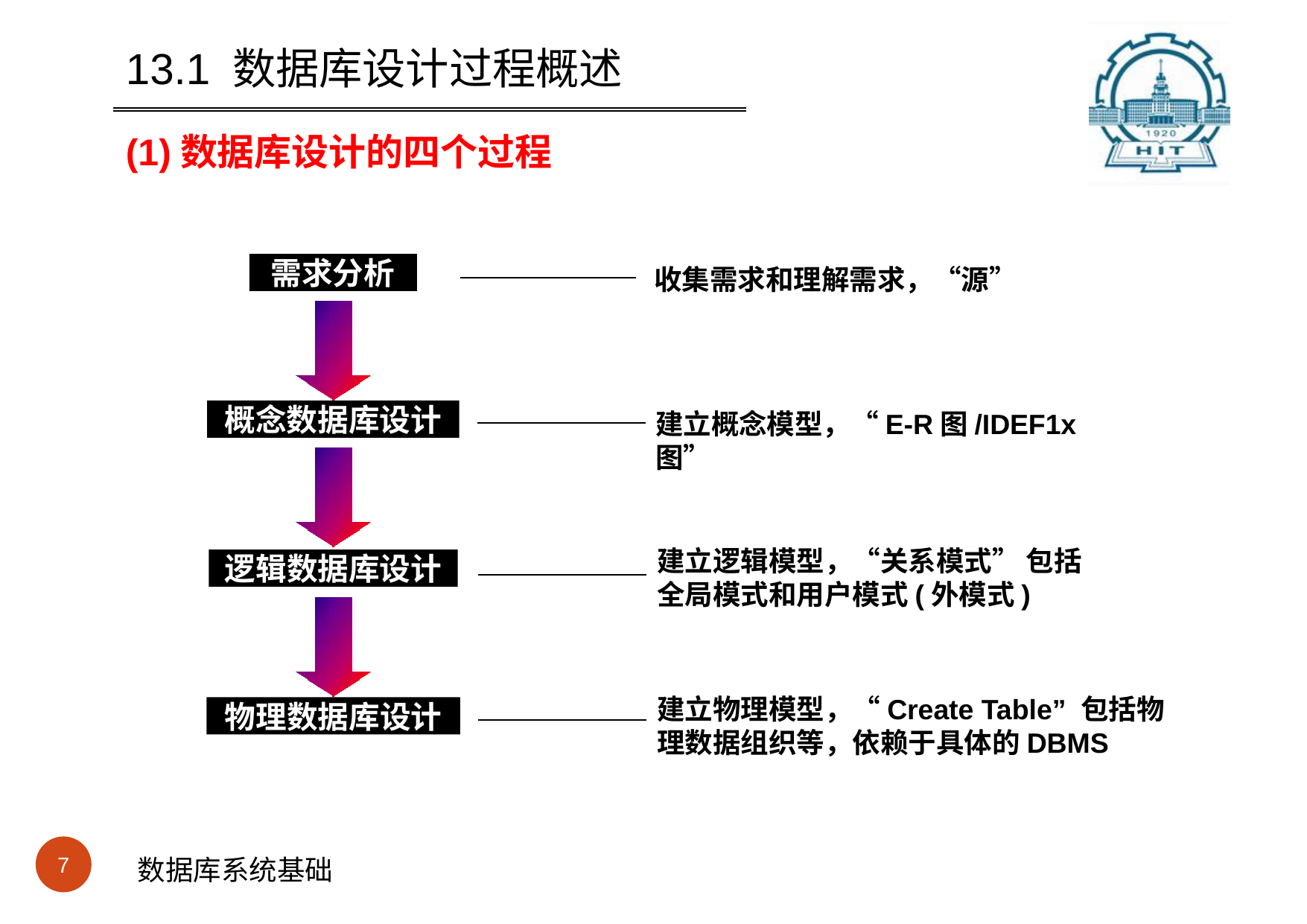

# 13.1 数据库设计过程概述
(1)数据库设计的四个过程

需求分析
收集需求和理解需求，“源”

概念数据库设计
建立概念模型，“E-R图/IDEF1x图”

建立逻辑模型，“关系模式” 包括全局模式和用户模式(外模式)

建立物理模型，“Create Table” 包括物理数据组织等，依赖于具体的DBMS
逻辑数据库设计

物理数据库设计